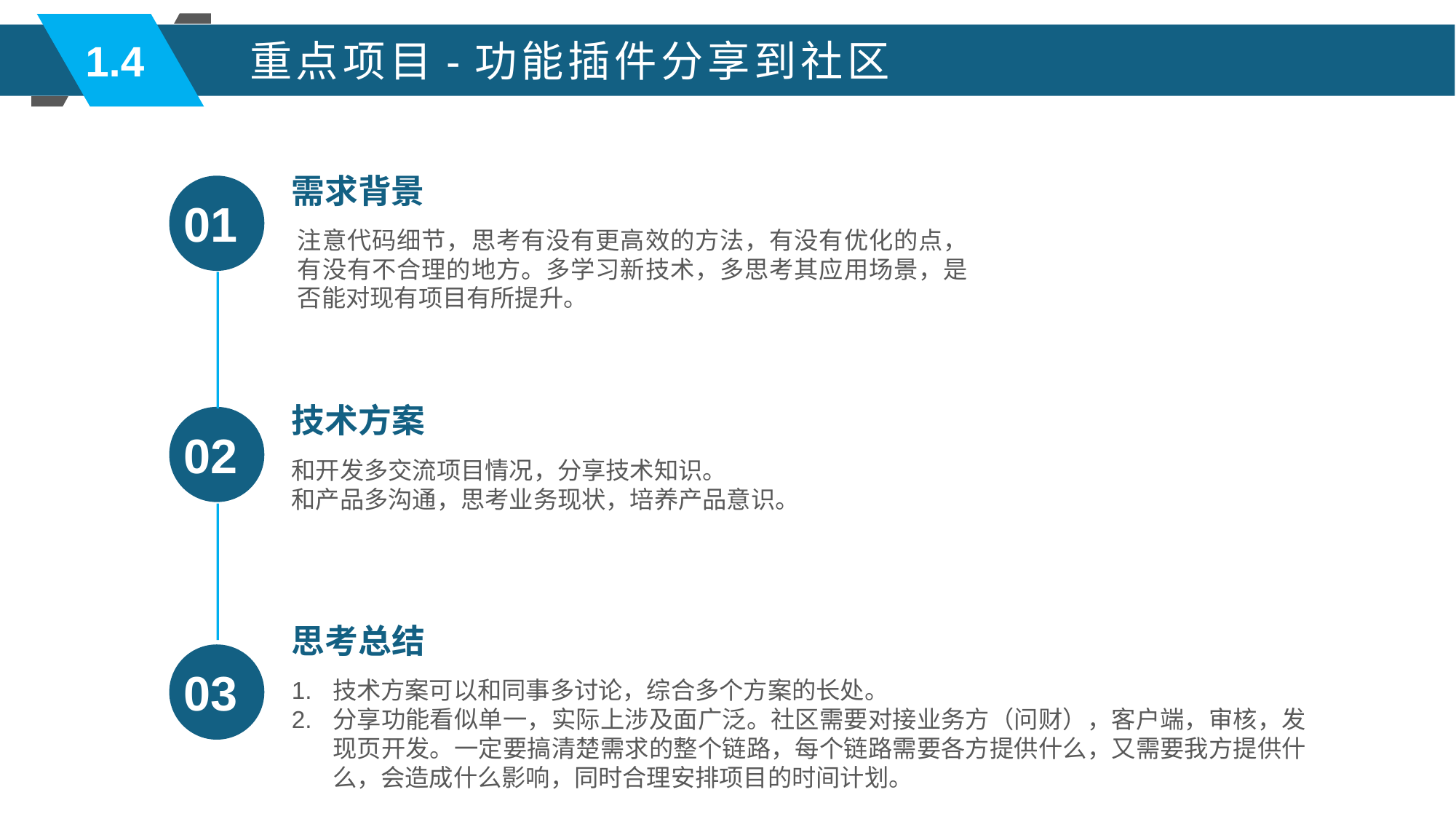

1.4
重点项目-功能插件分享到社区

需求背景

01

注意代码细节，思考有没有更高效的方法，有没有优化的点，有没有不合理的地方。多学习新技术，多思考其应用场景，是否能对现有项目有所提升。

技术方案

02
和开发多交流项目情况，分享技术知识。
和产品多沟通，思考业务现状，培养产品意识。

思考总结

03
技术方案可以和同事多讨论，综合多个方案的长处。
分享功能看似单一，实际上涉及面广泛。社区需要对接业务方（问财），客户端，审核，发现页开发。一定要搞清楚需求的整个链路，每个链路需要各方提供什么，又需要我方提供什么，会造成什么影响，同时合理安排项目的时间计划。